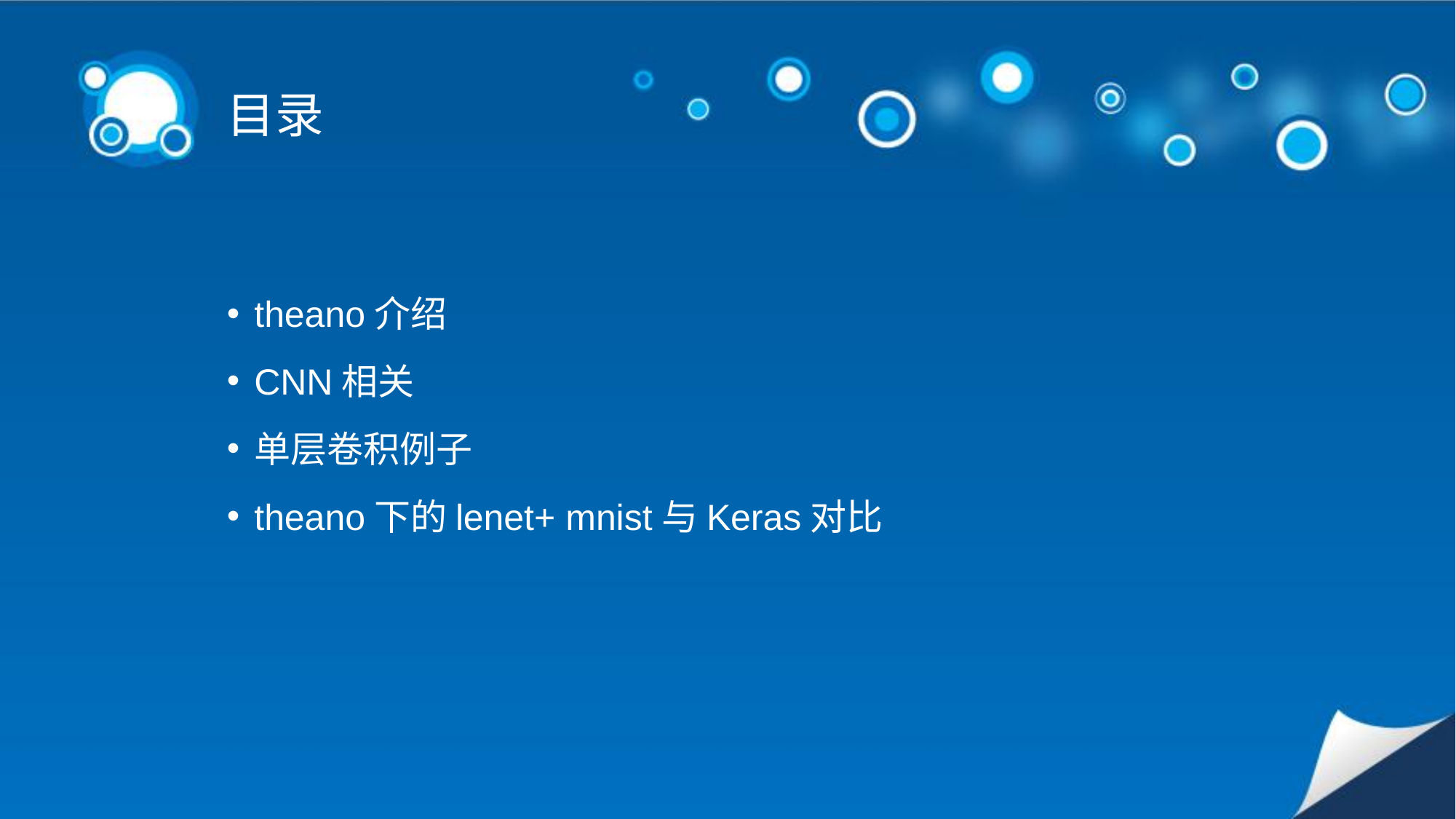

# 目录

theano介绍
CNN相关
单层卷积例子
theano下的lenet+ mnist与Keras对比